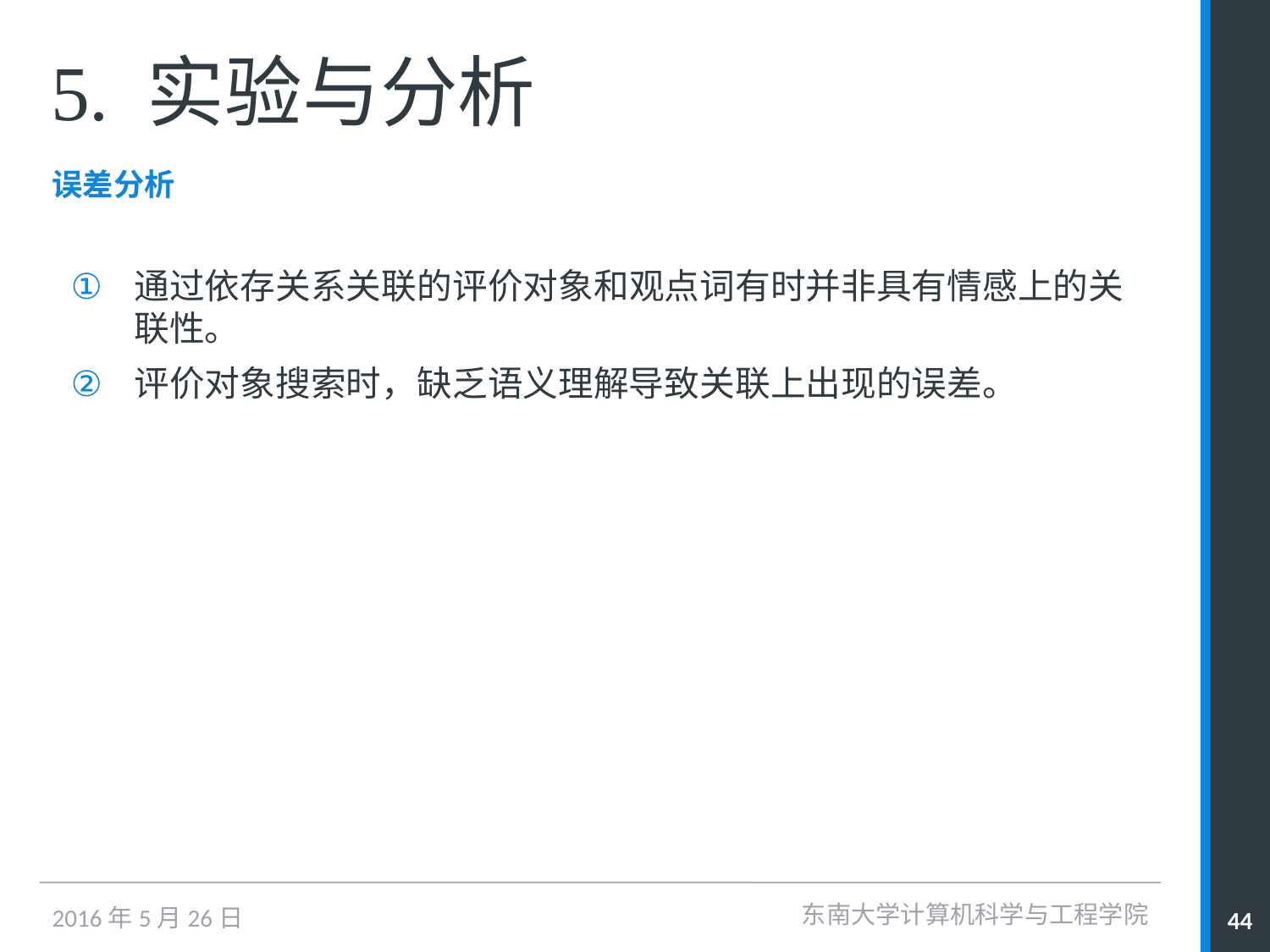

# 5. 实验与分析
误差分析
通过依存关系关联的评价对象和观点词有时并非具有情感上的关联性。
评价对象搜索时，缺乏语义理解导致关联上出现的误差。

东南大学计算机科学与工程学院
44